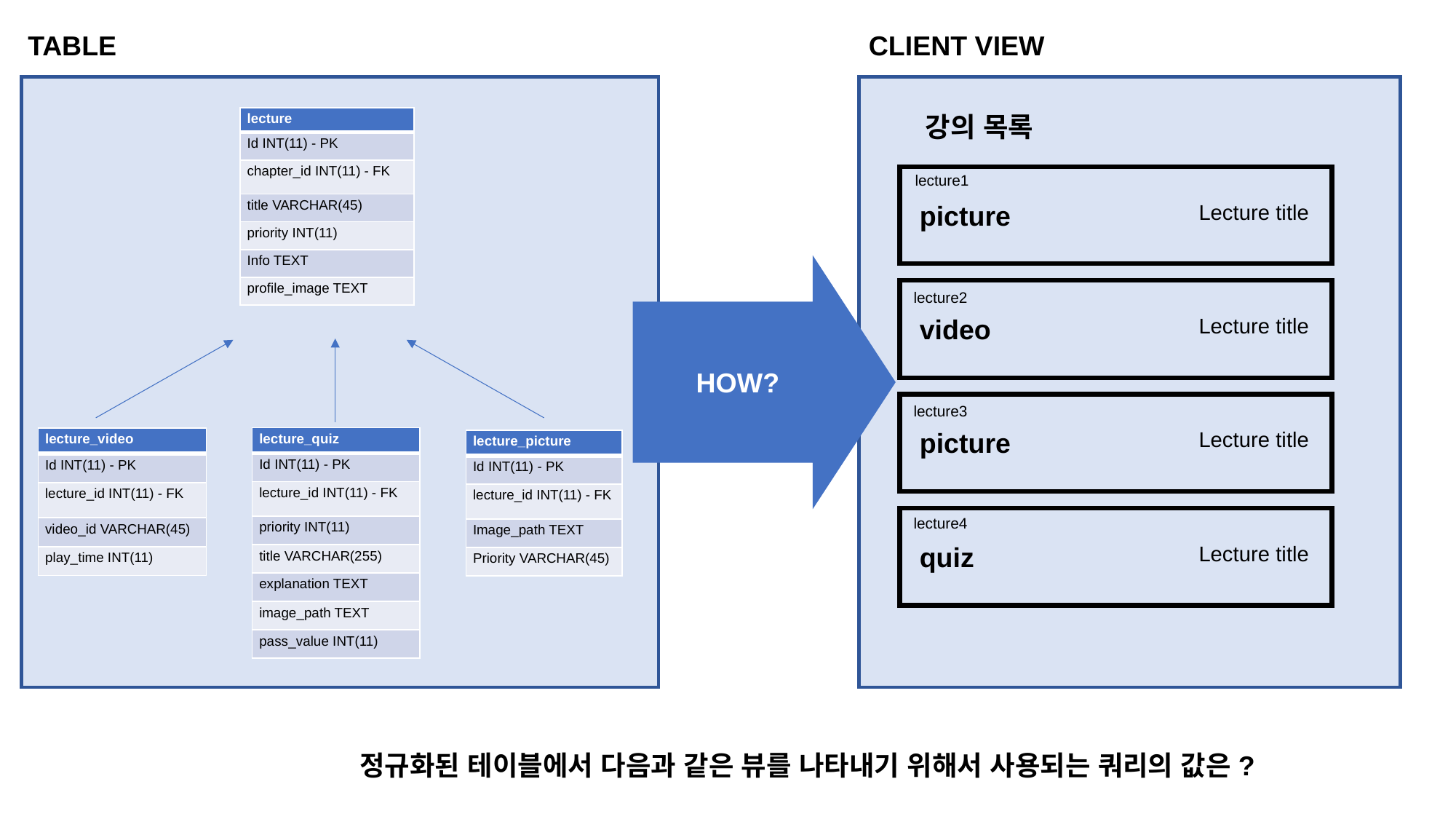

TABLE
CLIENT VIEW

강의 목록
| lecture |
| --- |
| Id INT(11) - PK |
| chapter\_id INT(11) - FK |
| title VARCHAR(45) |
| priority INT(11) |
| Info TEXT |
| profile\_image TEXT |
lecture1

picture
Lecture title
HOW?

lecture2
video
Lecture title

lecture3
picture
Lecture title
| lecture\_quiz |
| --- |
| Id INT(11) - PK |
| lecture\_id INT(11) - FK |
| priority INT(11) |
| title VARCHAR(255) |
| explanation TEXT |
| image\_path TEXT |
| pass\_value INT(11) |
| lecture\_video |
| --- |
| Id INT(11) - PK |
| lecture\_id INT(11) - FK |
| video\_id VARCHAR(45) |
| play\_time INT(11) |
| lecture\_picture |
| --- |
| Id INT(11) - PK |
| lecture\_id INT(11) - FK |
| Image\_path TEXT |
| Priority VARCHAR(45) |
lecture4

quiz
Lecture title
정규화된 테이블에서 다음과 같은 뷰를 나타내기 위해서 사용되는 쿼리의 값은?